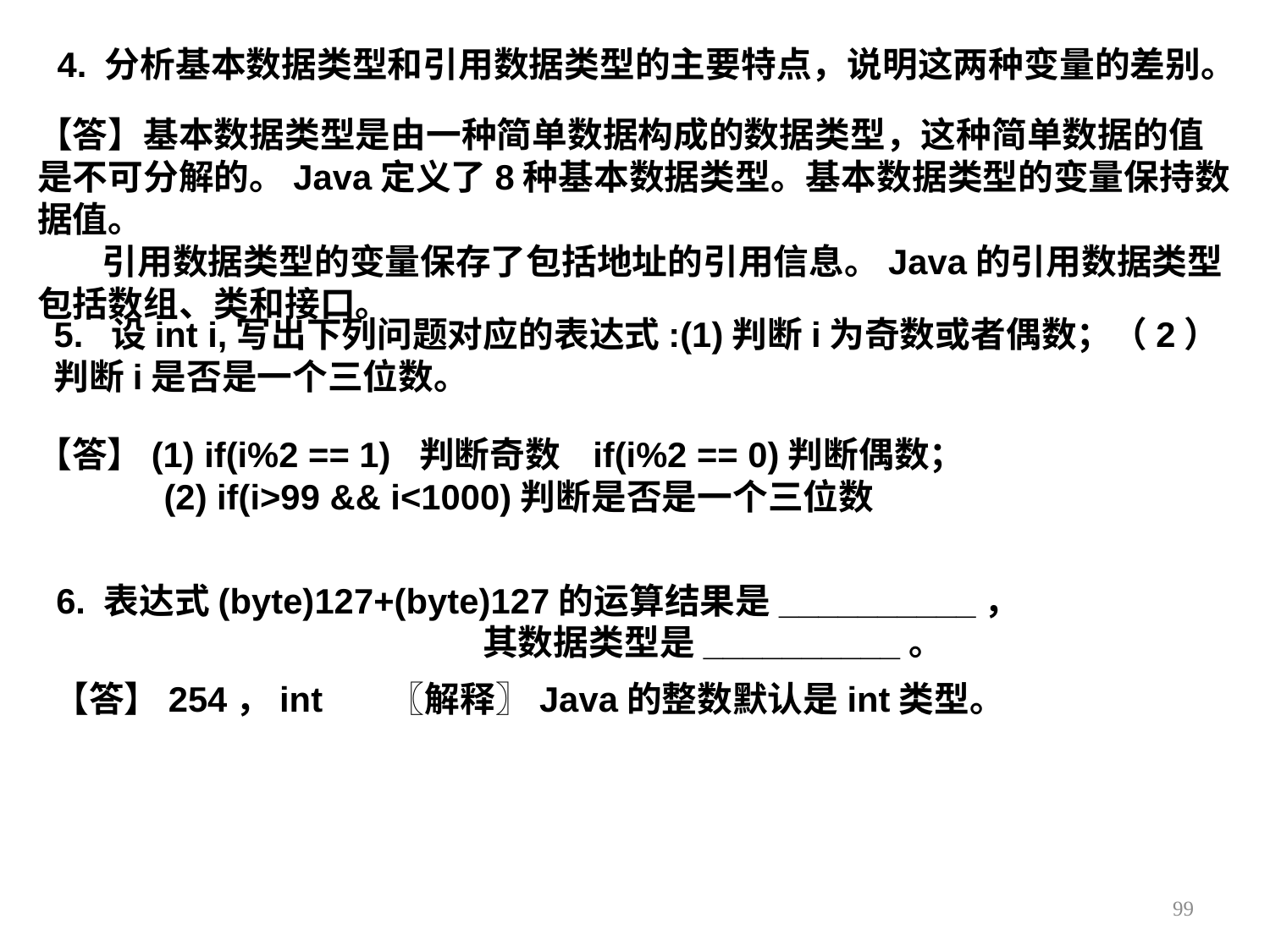

4. 分析基本数据类型和引用数据类型的主要特点，说明这两种变量的差别。
【答】基本数据类型是由一种简单数据构成的数据类型，这种简单数据的值是不可分解的。Java定义了8种基本数据类型。基本数据类型的变量保持数据值。
       引用数据类型的变量保存了包括地址的引用信息。Java的引用数据类型包括数组、类和接口。
5.  设int i,写出下列问题对应的表达式:(1)判断i为奇数或者偶数；（2）判断i是否是一个三位数。
【答】(1) if(i%2 == 1)  判断奇数   if(i%2 == 0)判断偶数；
	(2) if(i>99 && i<1000)判断是否是一个三位数
6. 表达式(byte)127+(byte)127的运算结果是__________，
                                                    其数据类型是__________。
【答】254，int      〖解释〗Java的整数默认是int类型。
99